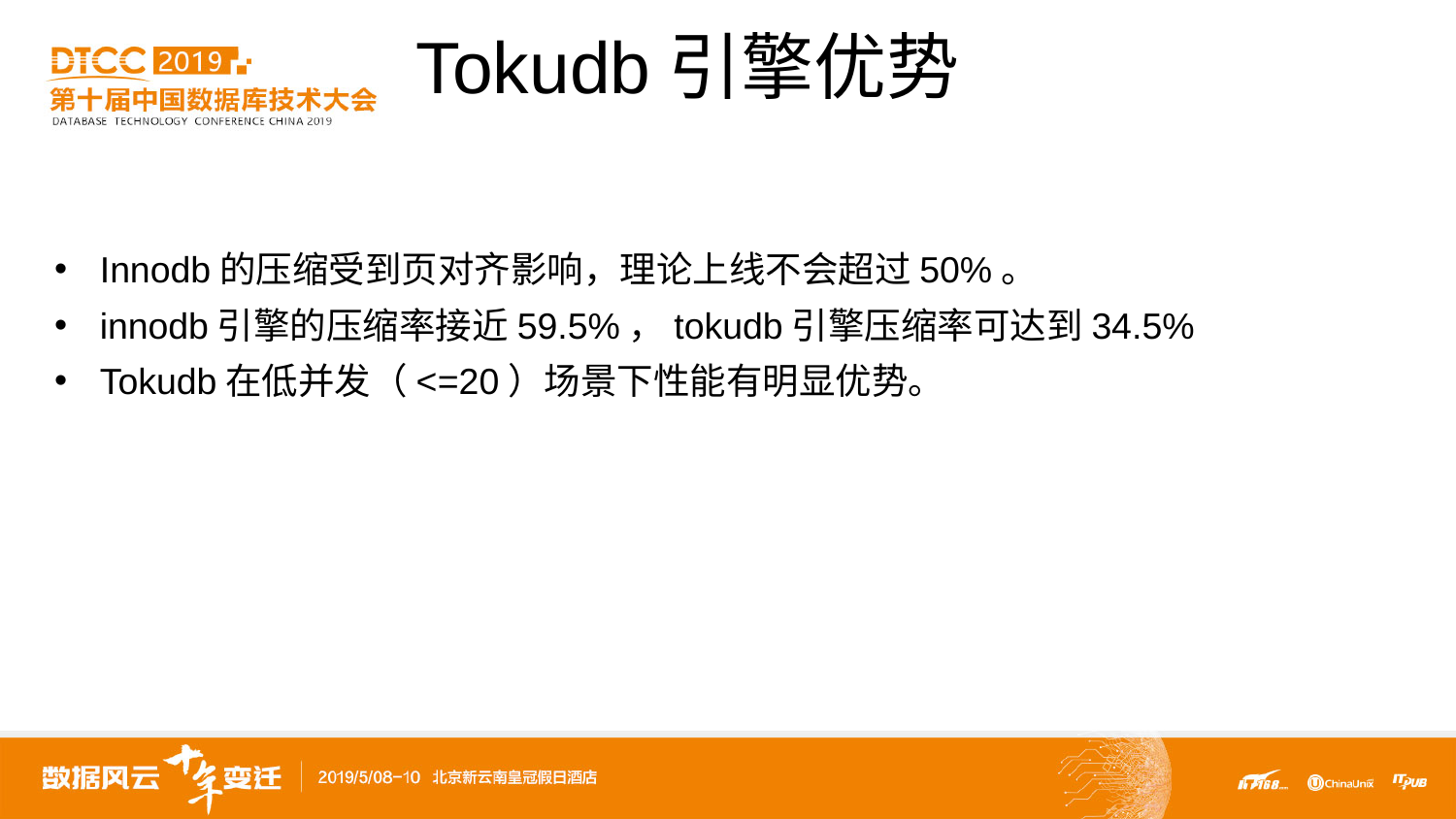

# Tokudb引擎优势
Innodb的压缩受到页对齐影响，理论上线不会超过50%。
innodb引擎的压缩率接近59.5%，tokudb引擎压缩率可达到34.5%
Tokudb在低并发（<=20）场景下性能有明显优势。